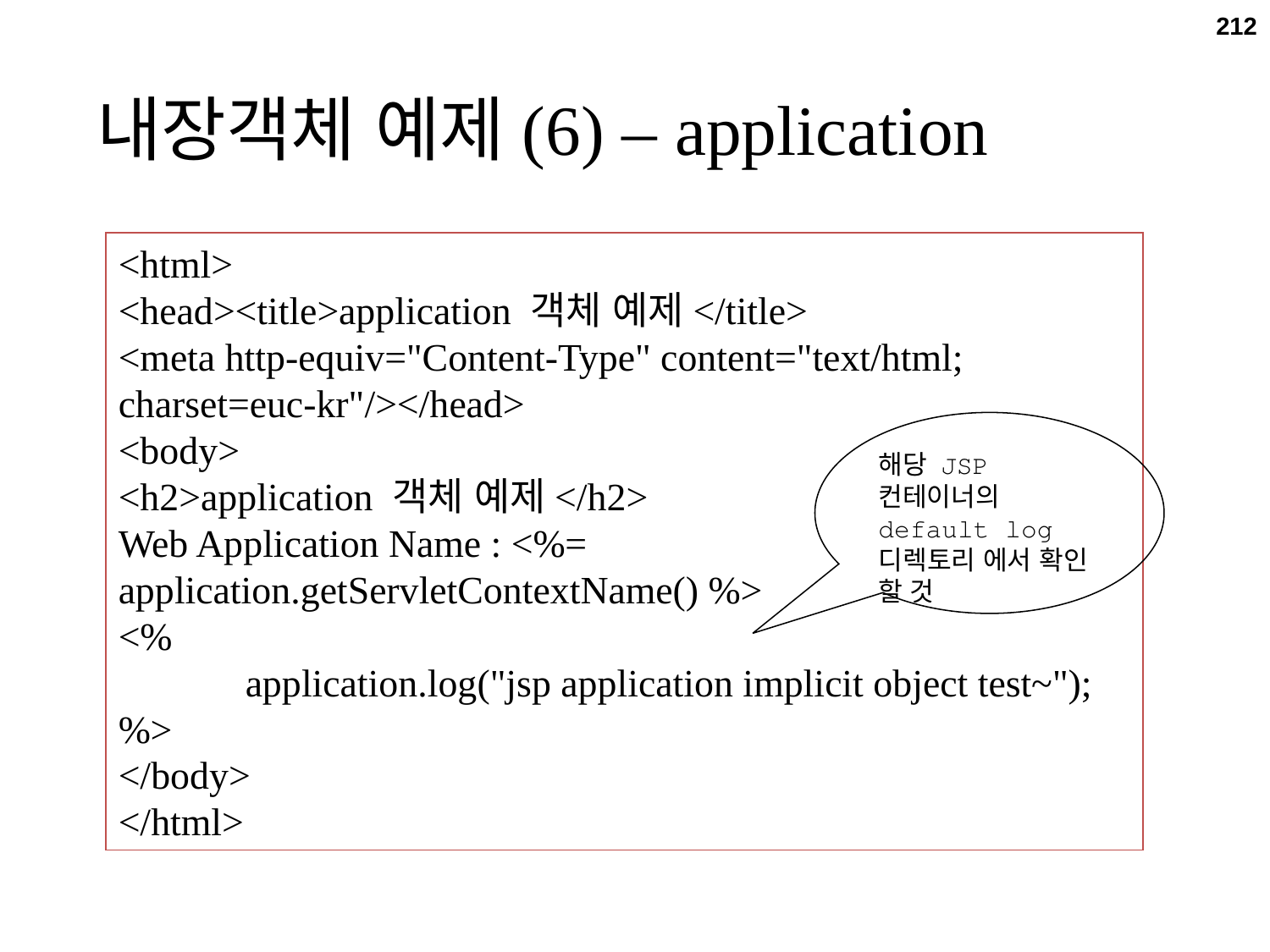

212
내장객체 예제(6) – application
<html>
<head><title>application 객체 예제</title>
<meta http-equiv="Content-Type" content="text/html; charset=euc-kr"/></head>
<body>
<h2>application 객체 예제</h2>
Web Application Name : <%= application.getServletContextName() %>
<%
	application.log("jsp application implicit object test~");
%>
</body>
</html>
해당 JSP 컨테이너의 default log 디렉토리 에서 확인 할 것